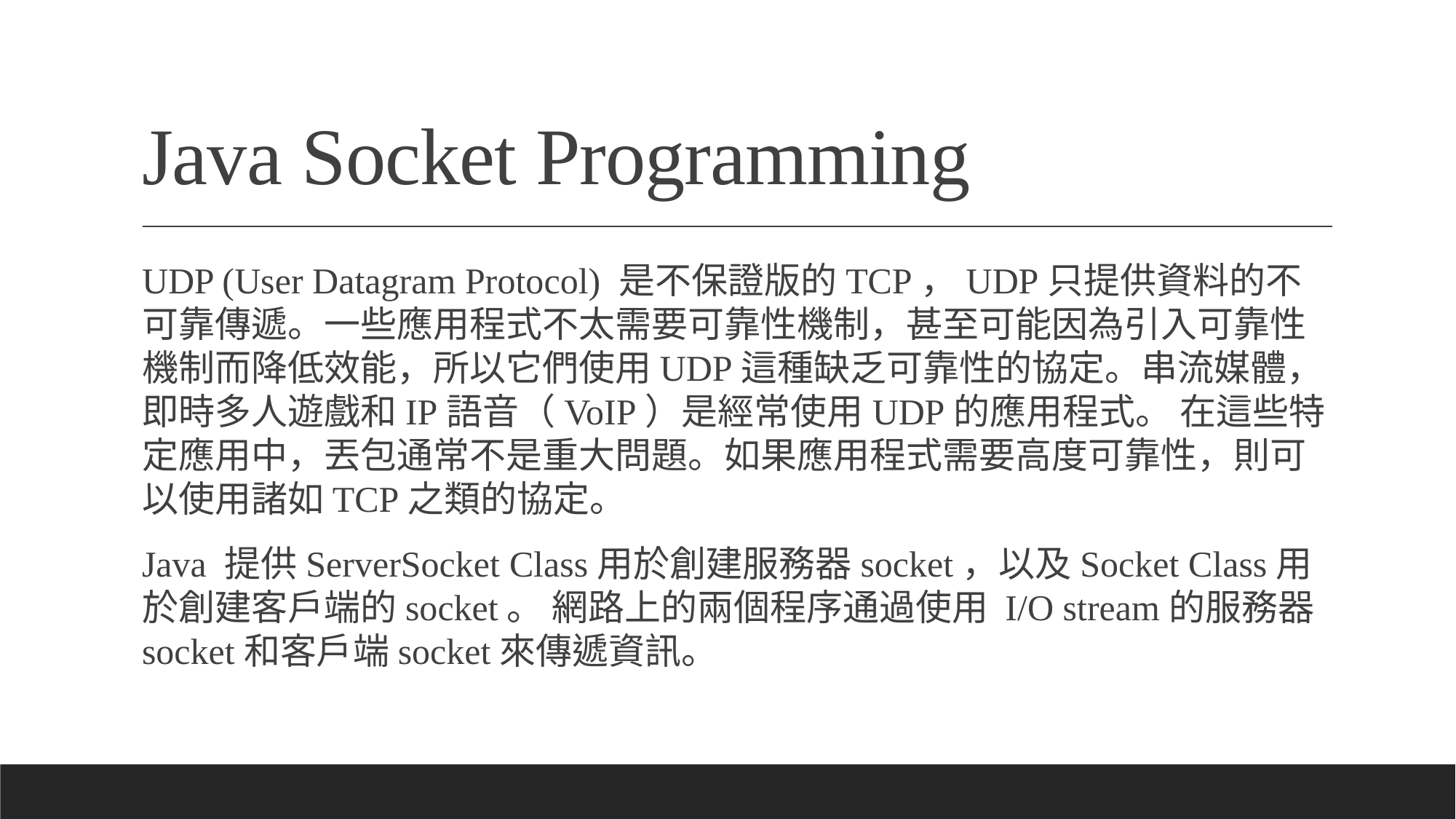

# Java Socket Programming
UDP (User Datagram Protocol) 是不保證版的TCP，UDP只提供資料的不可靠傳遞。一些應用程式不太需要可靠性機制，甚至可能因為引入可靠性機制而降低效能，所以它們使用UDP這種缺乏可靠性的協定。串流媒體，即時多人遊戲和IP語音（VoIP）是經常使用UDP的應用程式。 在這些特定應用中，丟包通常不是重大問題。如果應用程式需要高度可靠性，則可以使用諸如TCP之類的協定。
Java 提供ServerSocket Class用於創建服務器socket，以及Socket Class用於創建客戶端的socket。 網路上的兩個程序通過使用 I/O stream的服務器socket和客戶端socket來傳遞資訊。